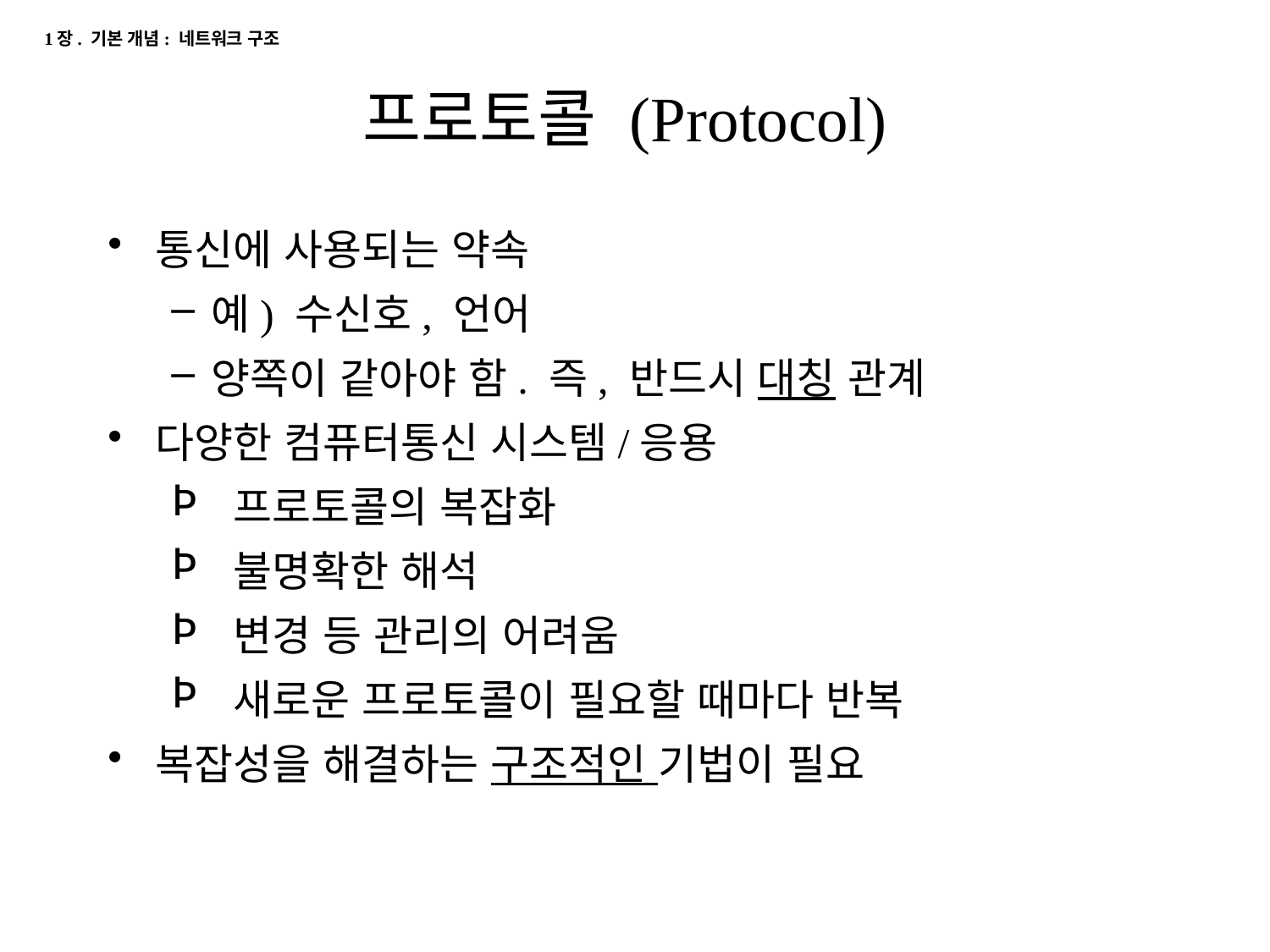

1장. 기본 개념: 네트워크 구조
# 프로토콜 (Protocol)
통신에 사용되는 약속
예) 수신호, 언어
양쪽이 같아야 함. 즉, 반드시 대칭 관계
다양한 컴퓨터통신 시스템/응용
 프로토콜의 복잡화
 불명확한 해석
 변경 등 관리의 어려움
 새로운 프로토콜이 필요할 때마다 반복
복잡성을 해결하는 구조적인 기법이 필요